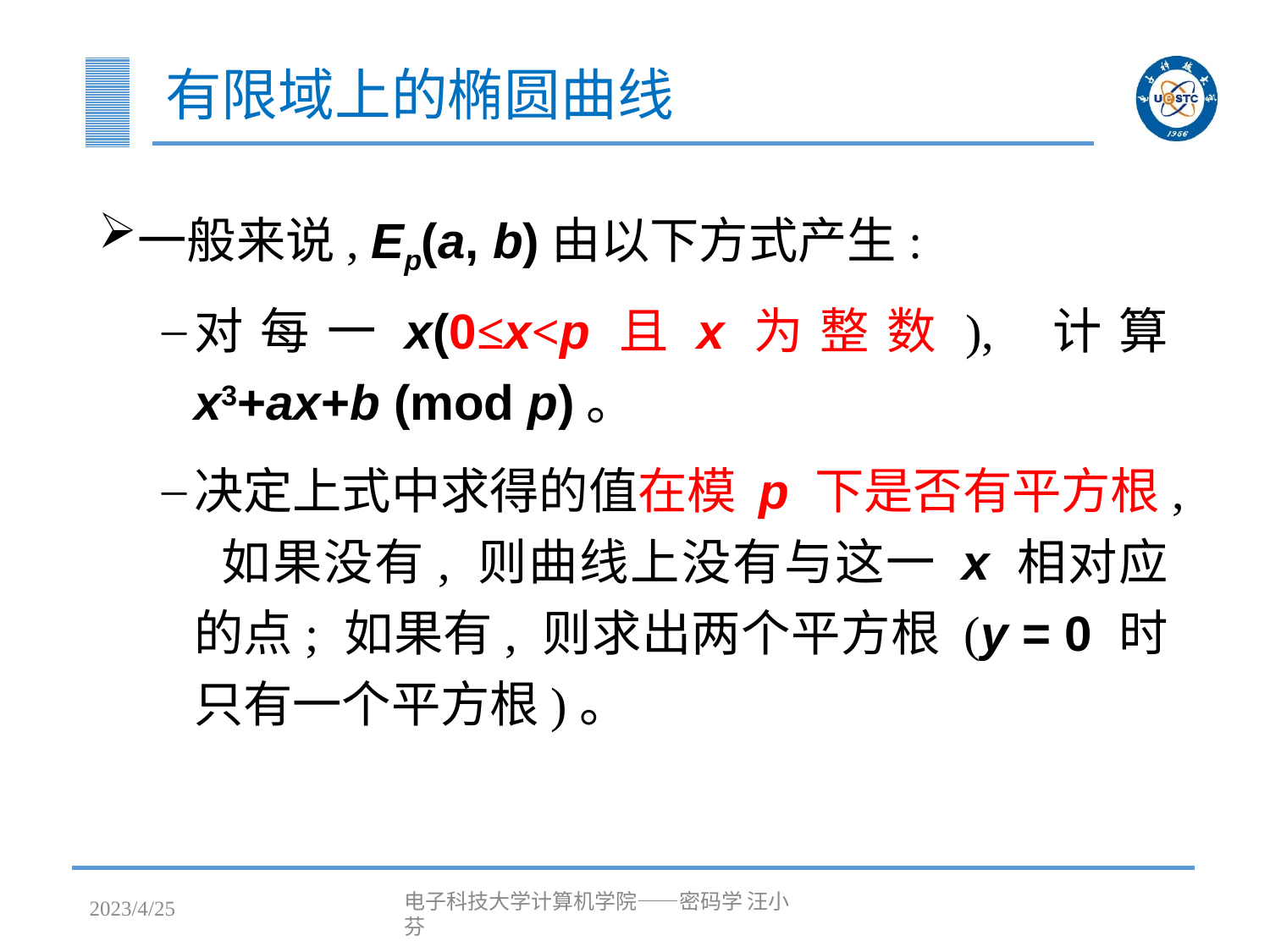

# 有限域上的椭圆曲线
一般来说, Ep(a, b)由以下方式产生:
对每一x(0≤x<p且x为整数), 计算 x3+ax+b (mod p)。
决定上式中求得的值在模 p 下是否有平方根, 如果没有, 则曲线上没有与这一 x 相对应的点; 如果有, 则求出两个平方根 (y = 0 时只有一个平方根)。

2023/4/25
电子科技大学计算机学院——密码学 汪小芬